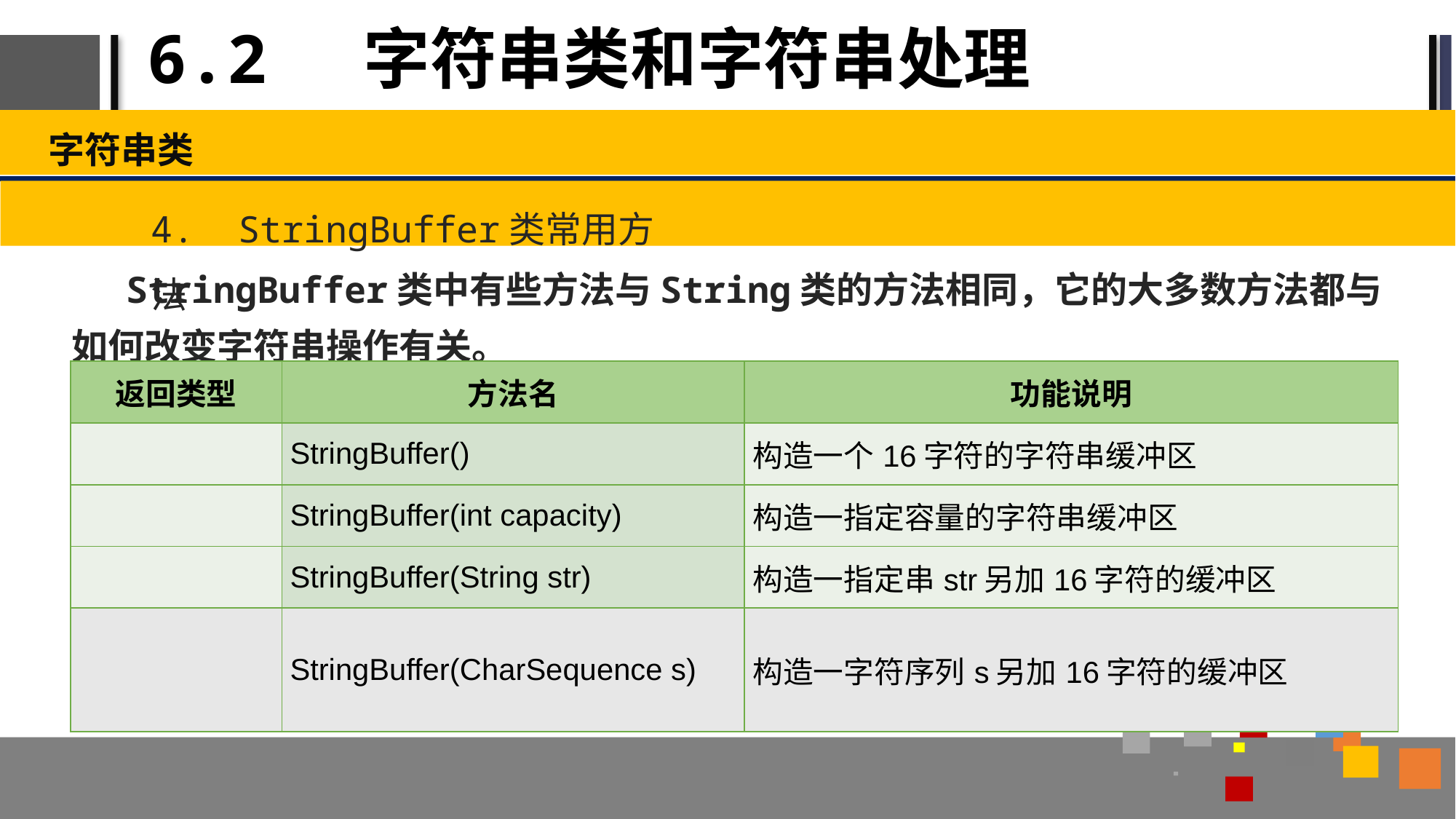

# 6.2  字符串类和字符串处理

字符串类

4.  StringBuffer类常用方法

StringBuffer类中有些方法与String类的方法相同，它的大多数方法都与如何改变字符串操作有关。
| 返回类型 | 方法名 | 功能说明 |
| --- | --- | --- |
|  | StringBuffer() | 构造一个16字符的字符串缓冲区 |
|  | StringBuffer(int capacity) | 构造一指定容量的字符串缓冲区 |
|  | StringBuffer(String str) | 构造一指定串str另加16字符的缓冲区 |
|  | StringBuffer(CharSequence s) | 构造一字符序列s另加16字符的缓冲区 |